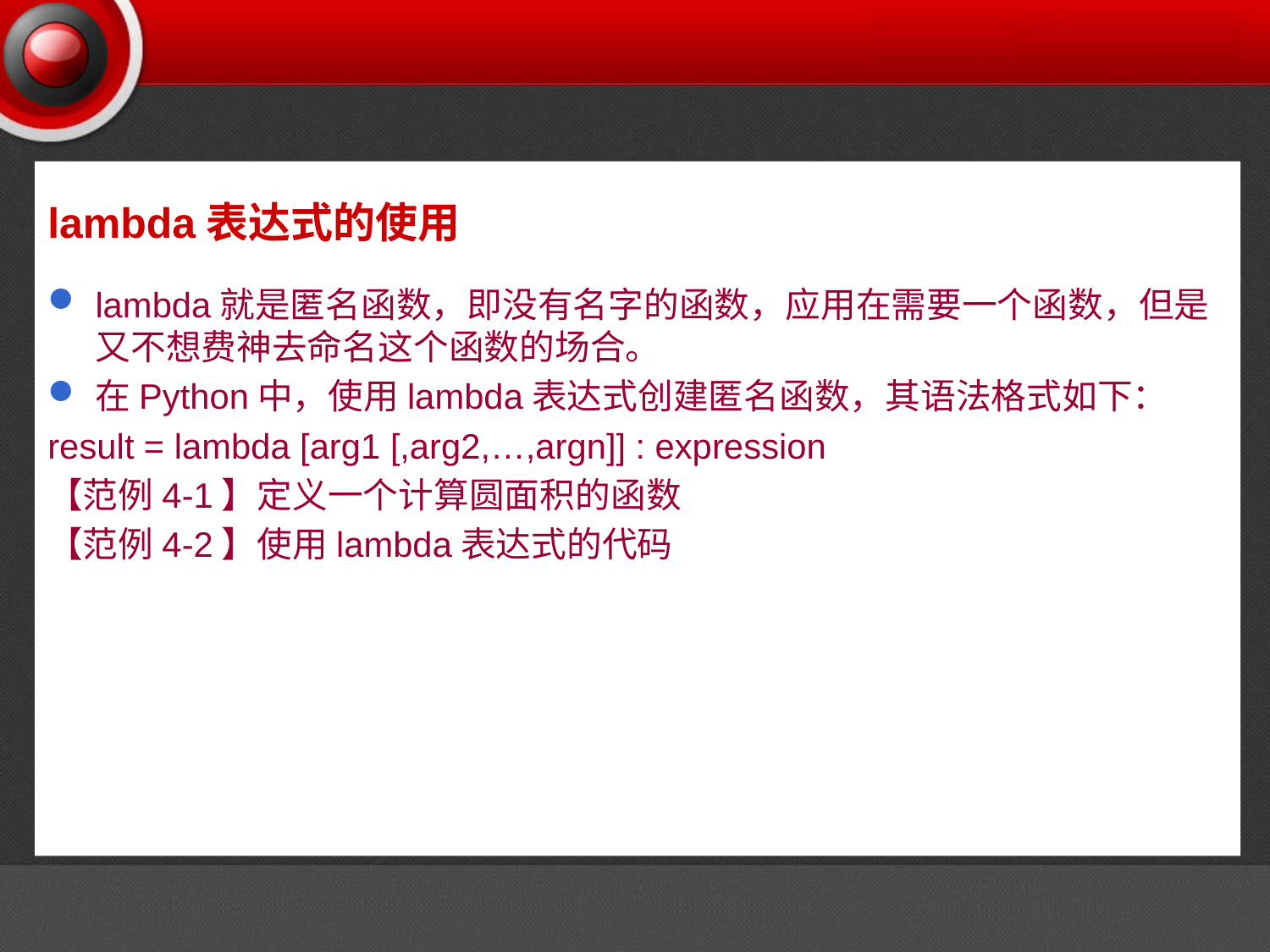

# lambda表达式的使用
lambda就是匿名函数，即没有名字的函数，应用在需要一个函数，但是又不想费神去命名这个函数的场合。
在Python中，使用lambda表达式创建匿名函数，其语法格式如下：
result = lambda [arg1 [,arg2,…,argn]] : expression
【范例4-1】定义一个计算圆面积的函数
【范例4-2】使用lambda表达式的代码